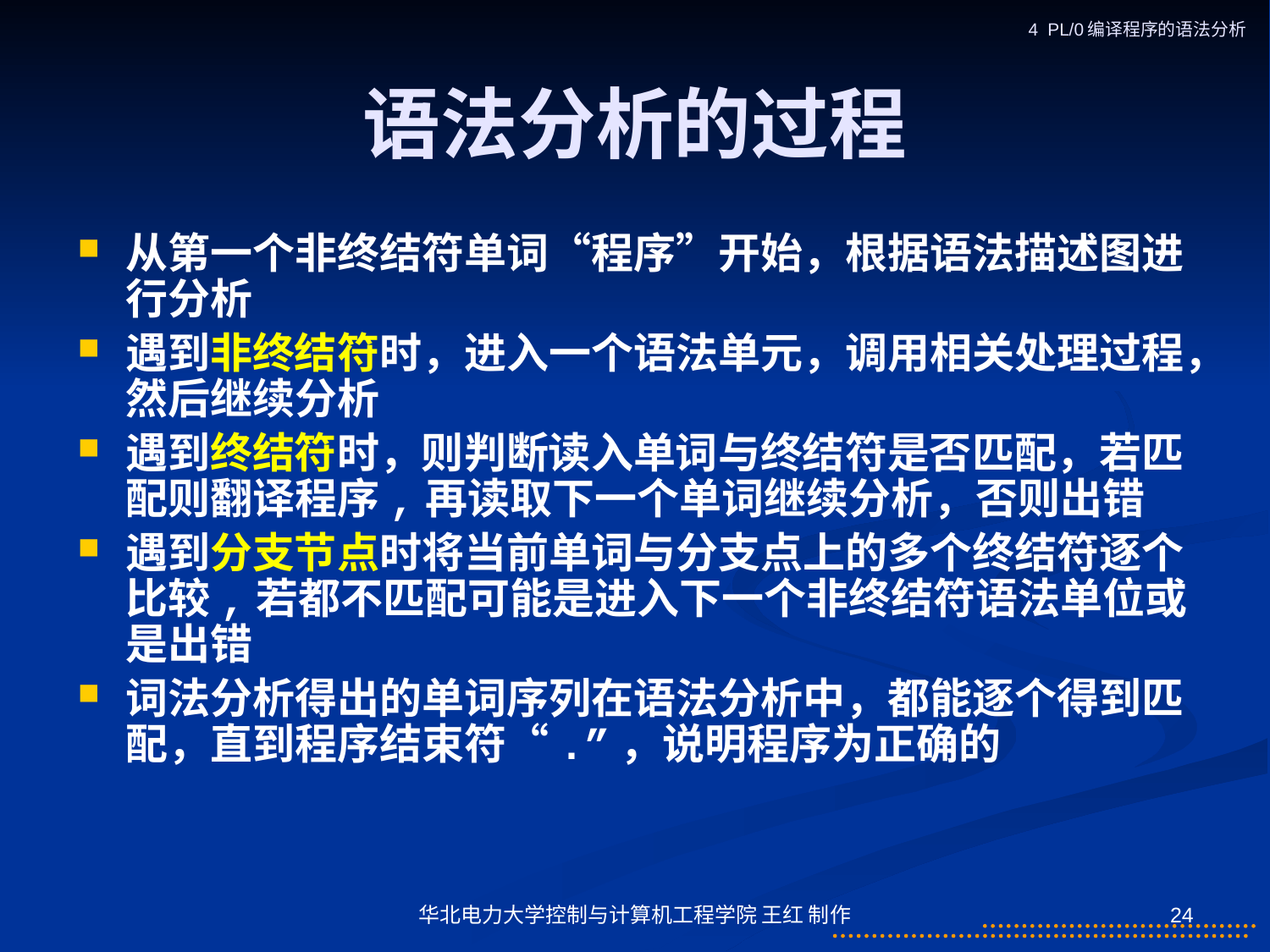

4  PL/0编译程序的语法分析
# 语法分析的过程
从第一个非终结符单词“程序”开始，根据语法描述图进行分析
遇到非终结符时，进入一个语法单元，调用相关处理过程，然后继续分析
遇到终结符时，则判断读入单词与终结符是否匹配，若匹配则翻译程序,再读取下一个单词继续分析，否则出错
遇到分支节点时将当前单词与分支点上的多个终结符逐个比较,若都不匹配可能是进入下一个非终结符语法单位或是出错
词法分析得出的单词序列在语法分析中，都能逐个得到匹配，直到程序结束符“.”，说明程序为正确的
华北电力大学控制与计算机工程学院 王红 制作
24